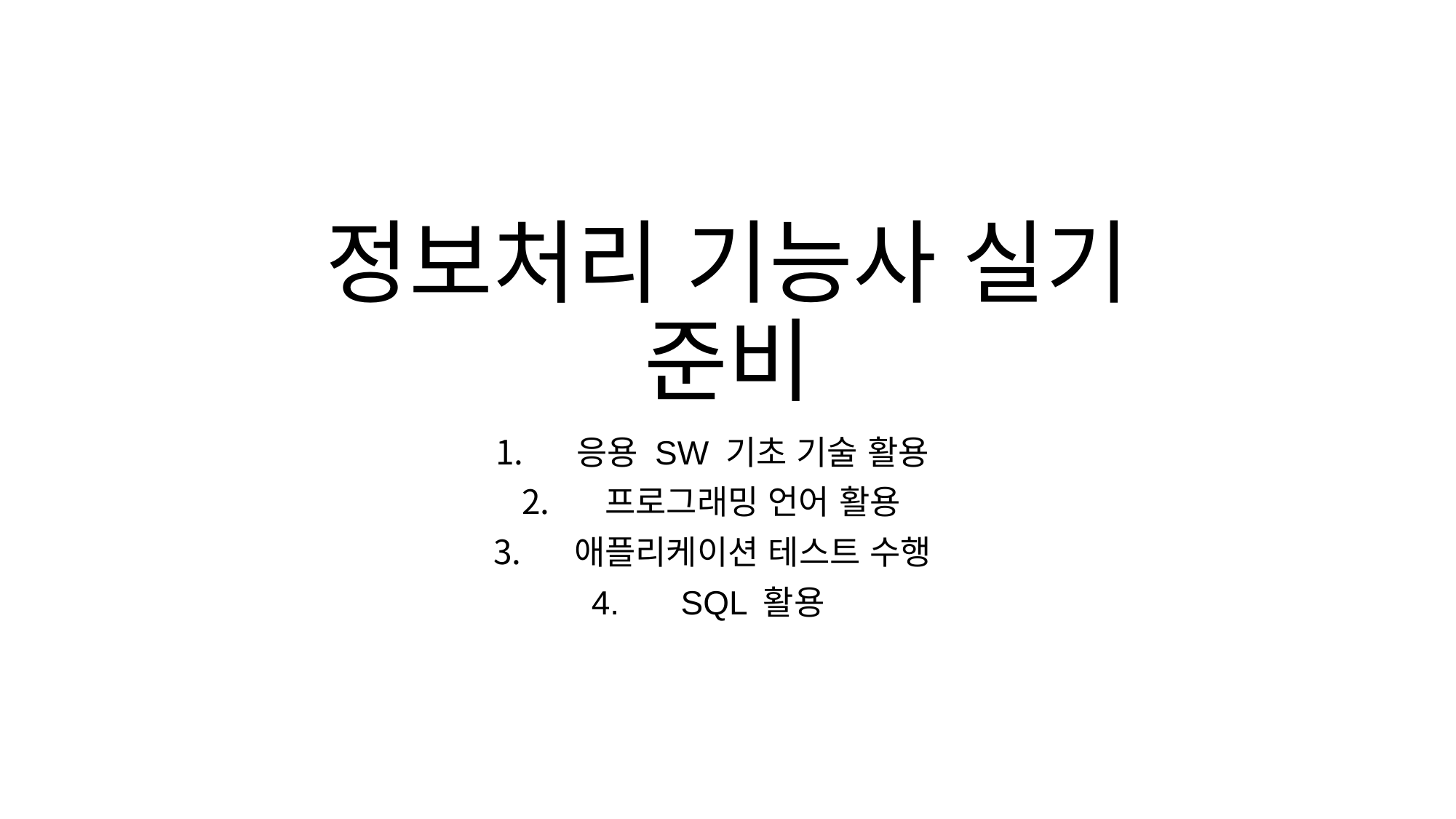

# 정보처리 기능사 실기 준비
응용 SW 기초 기술 활용
프로그래밍 언어 활용
애플리케이션 테스트 수행
SQL 활용